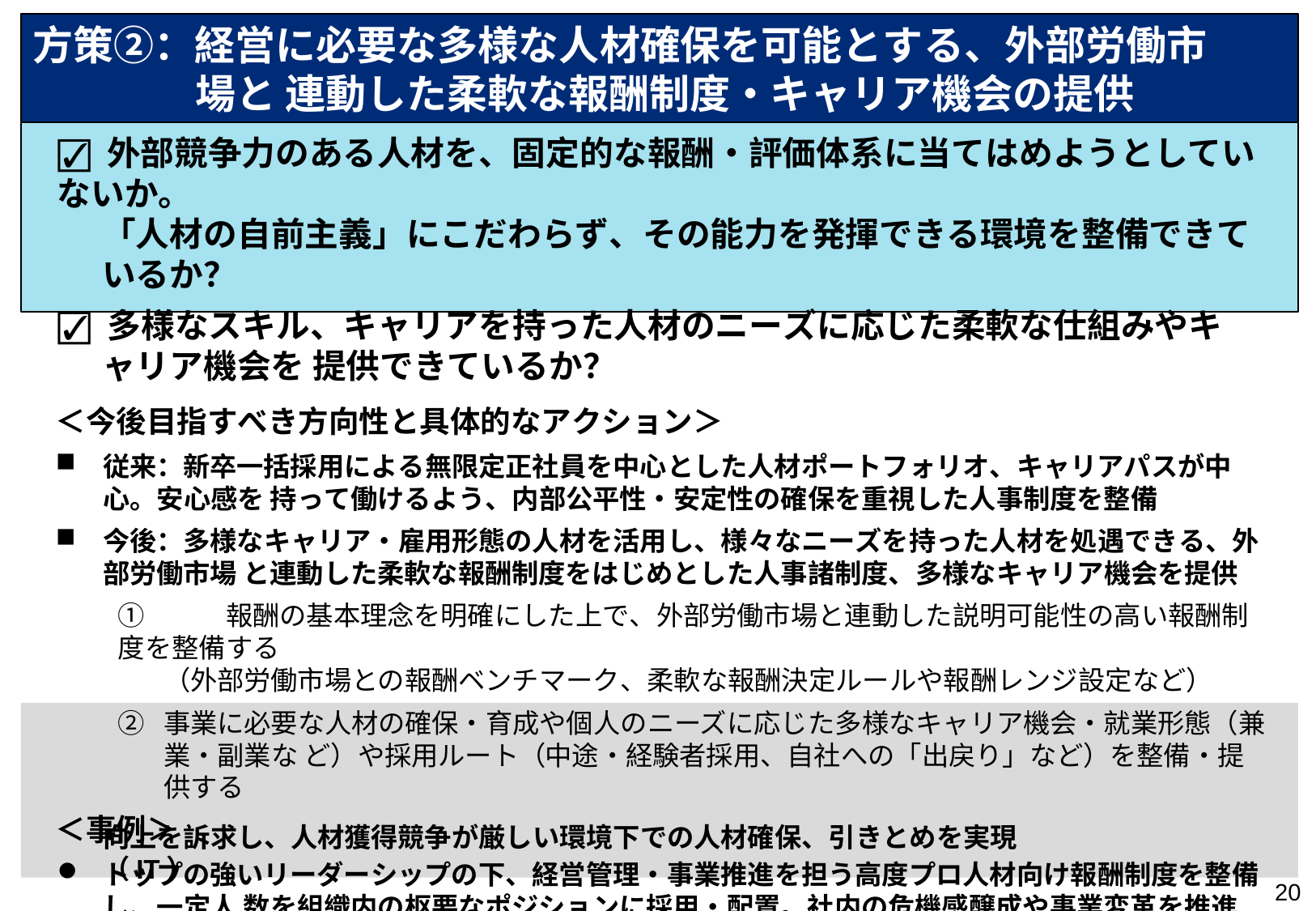

# 方策②：経営に必要な多様な人材確保を可能とする、外部労働市場と 連動した柔軟な報酬制度・キャリア機会の提供

☑ 外部競争力のある人材を、固定的な報酬・評価体系に当てはめようとしていないか。
「人材の自前主義」にこだわらず、その能力を発揮できる環境を整備できているか？
☑ 多様なスキル、キャリアを持った人材のニーズに応じた柔軟な仕組みやキャリア機会を 提供できているか？
＜今後目指すべき方向性と具体的なアクション＞
従来：新卒一括採用による無限定正社員を中心とした人材ポートフォリオ、キャリアパスが中心。安心感を 持って働けるよう、内部公平性・安定性の確保を重視した人事制度を整備
今後：多様なキャリア・雇用形態の人材を活用し、様々なニーズを持った人材を処遇できる、外部労働市場 と連動した柔軟な報酬制度をはじめとした人事諸制度、多様なキャリア機会を提供
①	報酬の基本理念を明確にした上で、外部労働市場と連動した説明可能性の高い報酬制度を整備する
（外部労働市場との報酬ベンチマーク、柔軟な報酬決定ルールや報酬レンジ設定など）
②	事業に必要な人材の確保・育成や個人のニーズに応じた多様なキャリア機会・就業形態（兼業・副業な ど）や採用ルート（中途・経験者採用、自社への「出戻り」など）を整備・提供する
＜事例＞
トップの強いリーダーシップの下、経営管理・事業推進を担う高度プロ人材向け報酬制度を整備し、一定人 数を組織内の枢要なポジションに採用・配置。社内の危機感醸成や事業変革を推進（製造業）
積極的な出戻り奨励、時短勤務や副業・兼業の奨励など、柔軟な働き方の提供を通じて働く場としての魅力

向上を訴求し、人材獲得競争が厳しい環境下での人材確保、引きとめを実現（IT）
20